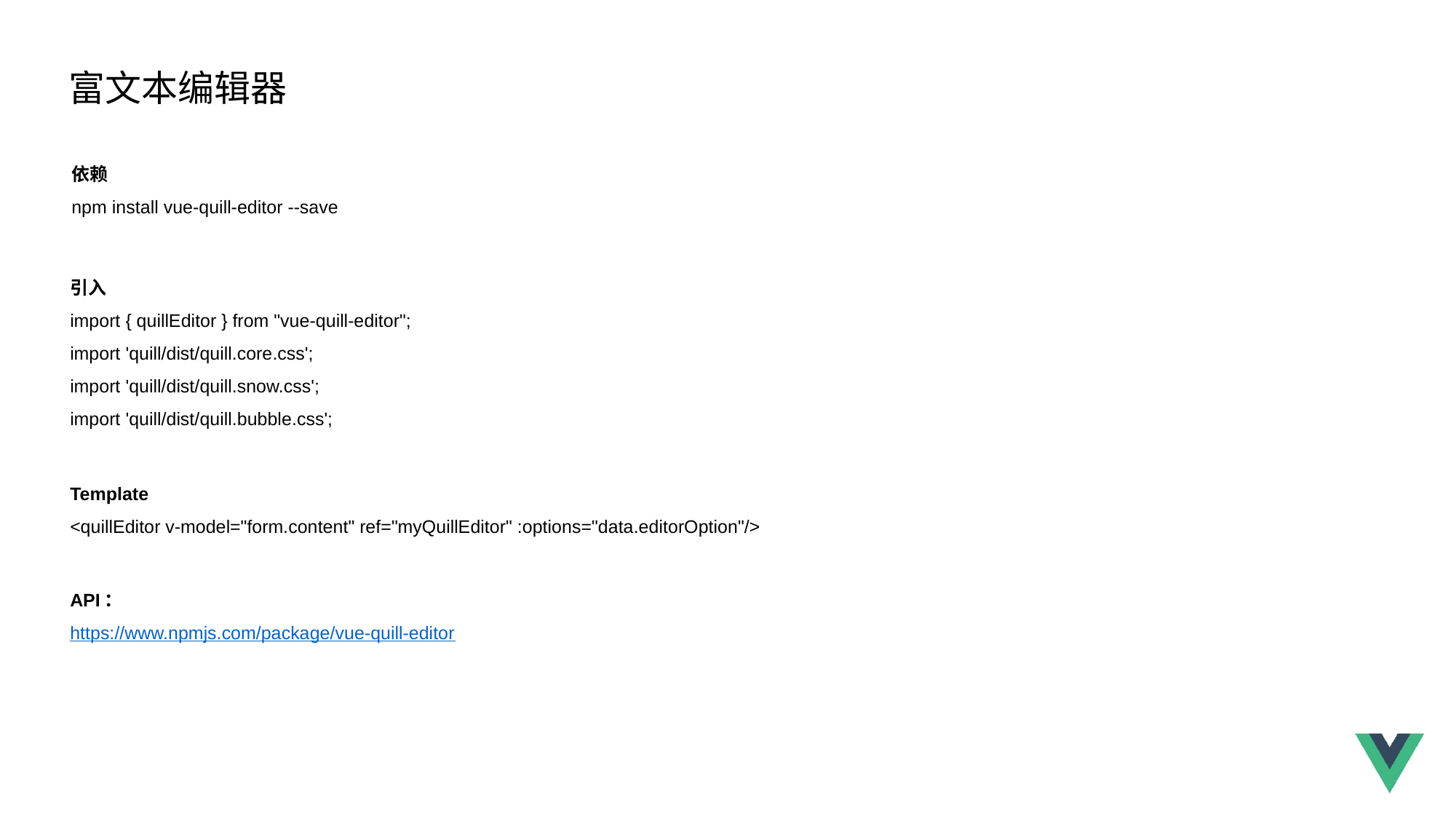

富文本编辑器
依赖
npm install vue-quill-editor --save
引入
import { quillEditor } from "vue-quill-editor";
import 'quill/dist/quill.core.css';
import 'quill/dist/quill.snow.css';
import 'quill/dist/quill.bubble.css';
Template
<quillEditor v-model="form.content" ref="myQuillEditor" :options="data.editorOption"/>

API：
https://www.npmjs.com/package/vue-quill-editor